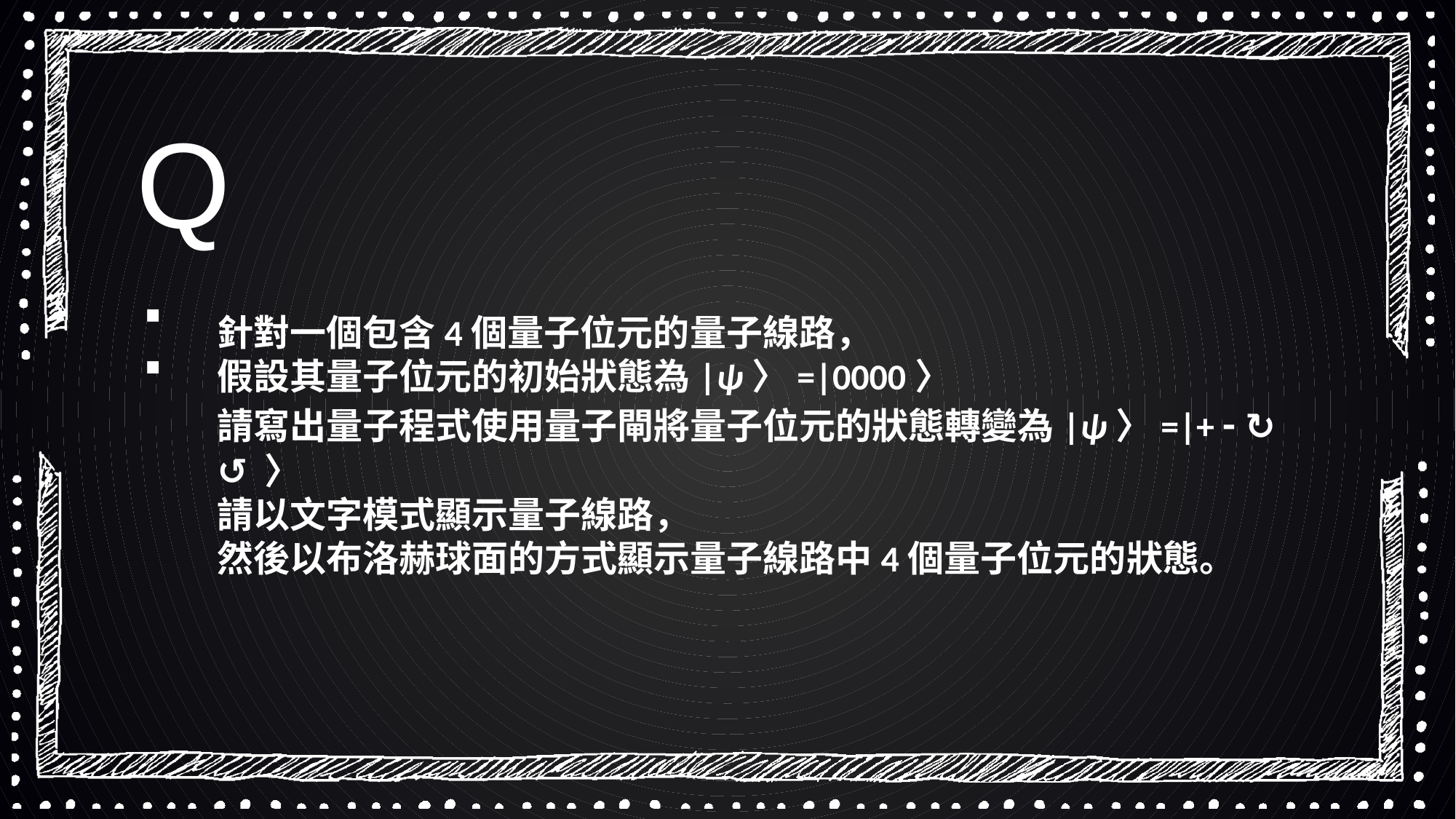

Q:
針對一個包含4個量子位元的量子線路，
假設其量子位元的初始狀態為|ψ〉=|0000〉
請寫出量子程式使用量子閘將量子位元的狀態轉變為|ψ〉=|+ - ↻ ↺ 〉
請以文字模式顯示量子線路，
然後以布洛赫球面的方式顯示量子線路中4個量子位元的狀態。